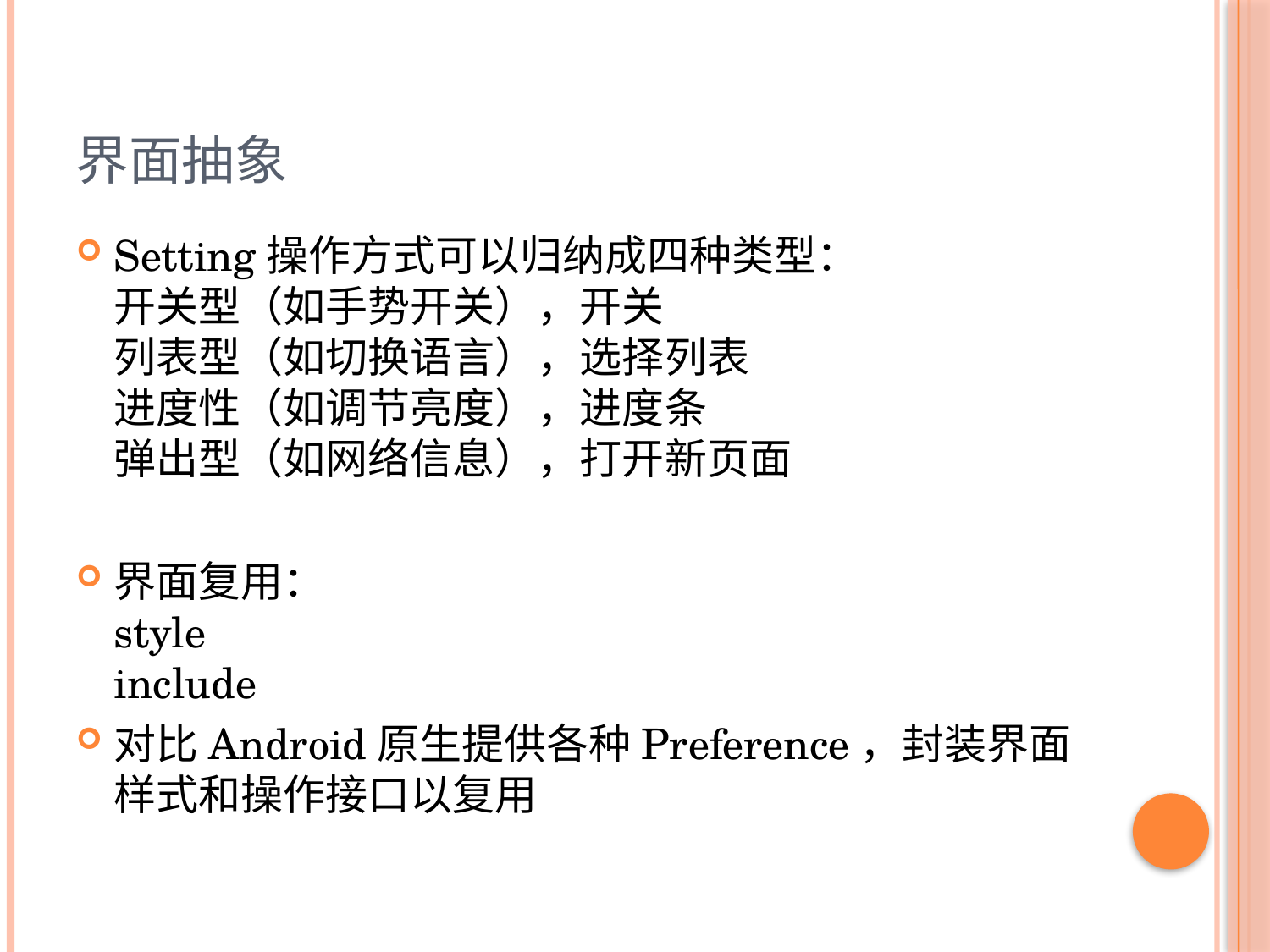

# 界面抽象
Setting操作方式可以归纳成四种类型：
开关型（如手势开关），开关
列表型（如切换语言），选择列表
进度性（如调节亮度），进度条
弹出型（如网络信息），打开新页面

界面复用：
style
include
对比Android原生提供各种Preference，封装界面样式和操作接口以复用